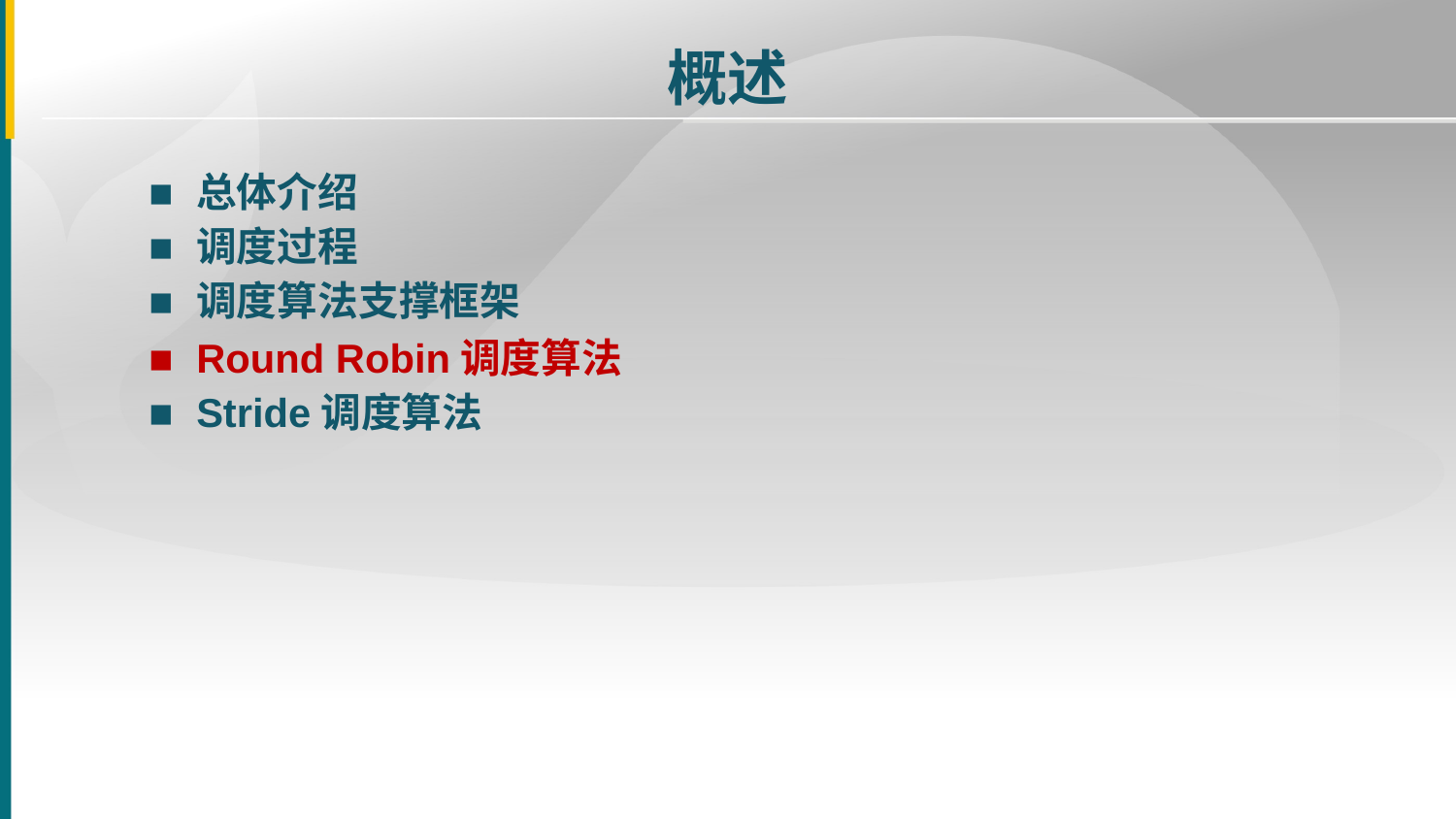

概述
■
总体介绍
■
调度过程
■
调度算法支撑框架
■
Round Robin调度算法
■
Stride调度算法